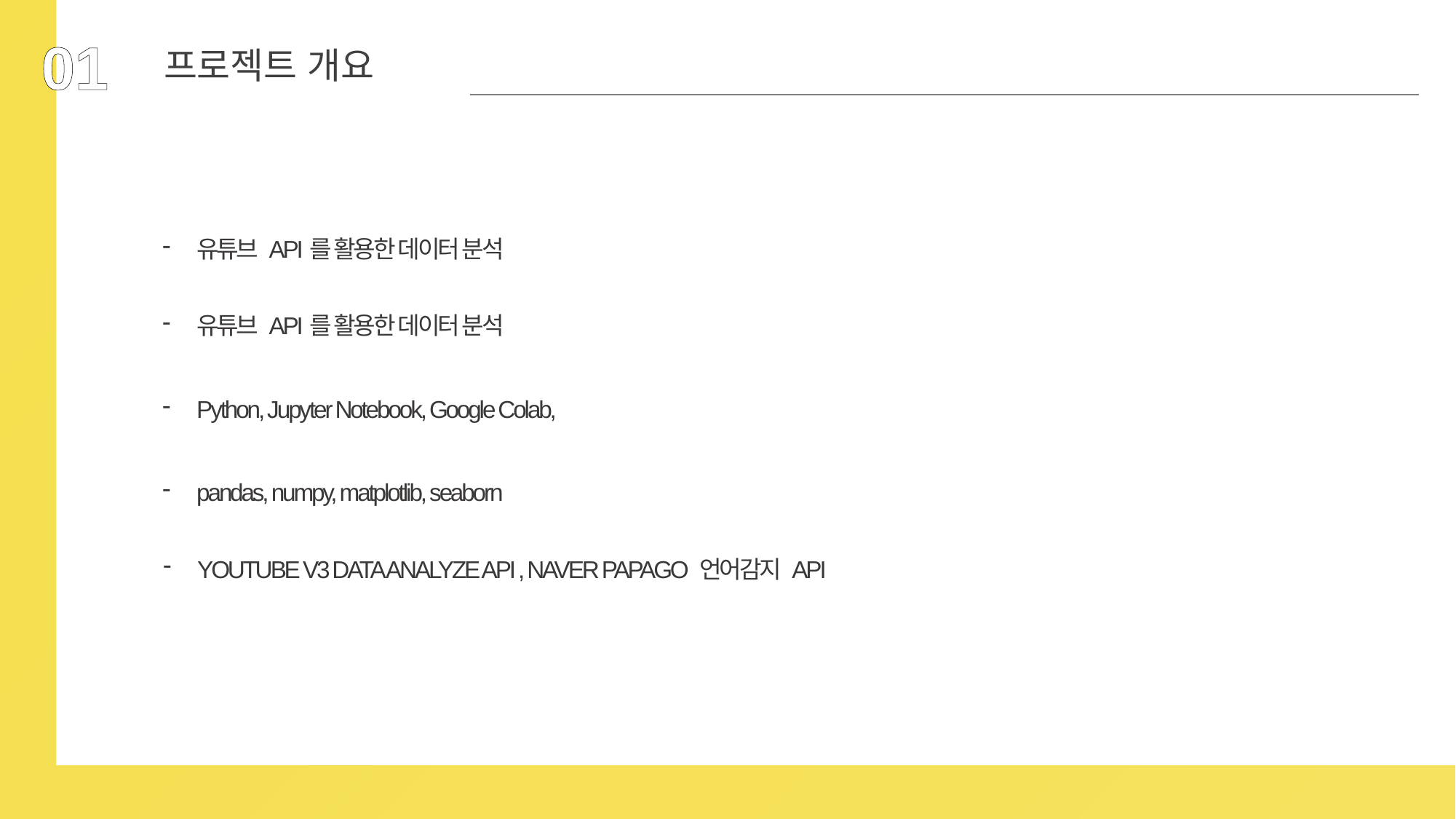

01
프로젝트 개요
유튜브 API를 활용한 데이터 분석
유튜브 API를 활용한 데이터 분석
Python, Jupyter Notebook, Google Colab,
pandas, numpy, matplotlib, seaborn
YOUTUBE V3 DATA ANALYZE API , NAVER PAPAGO 언어감지 API